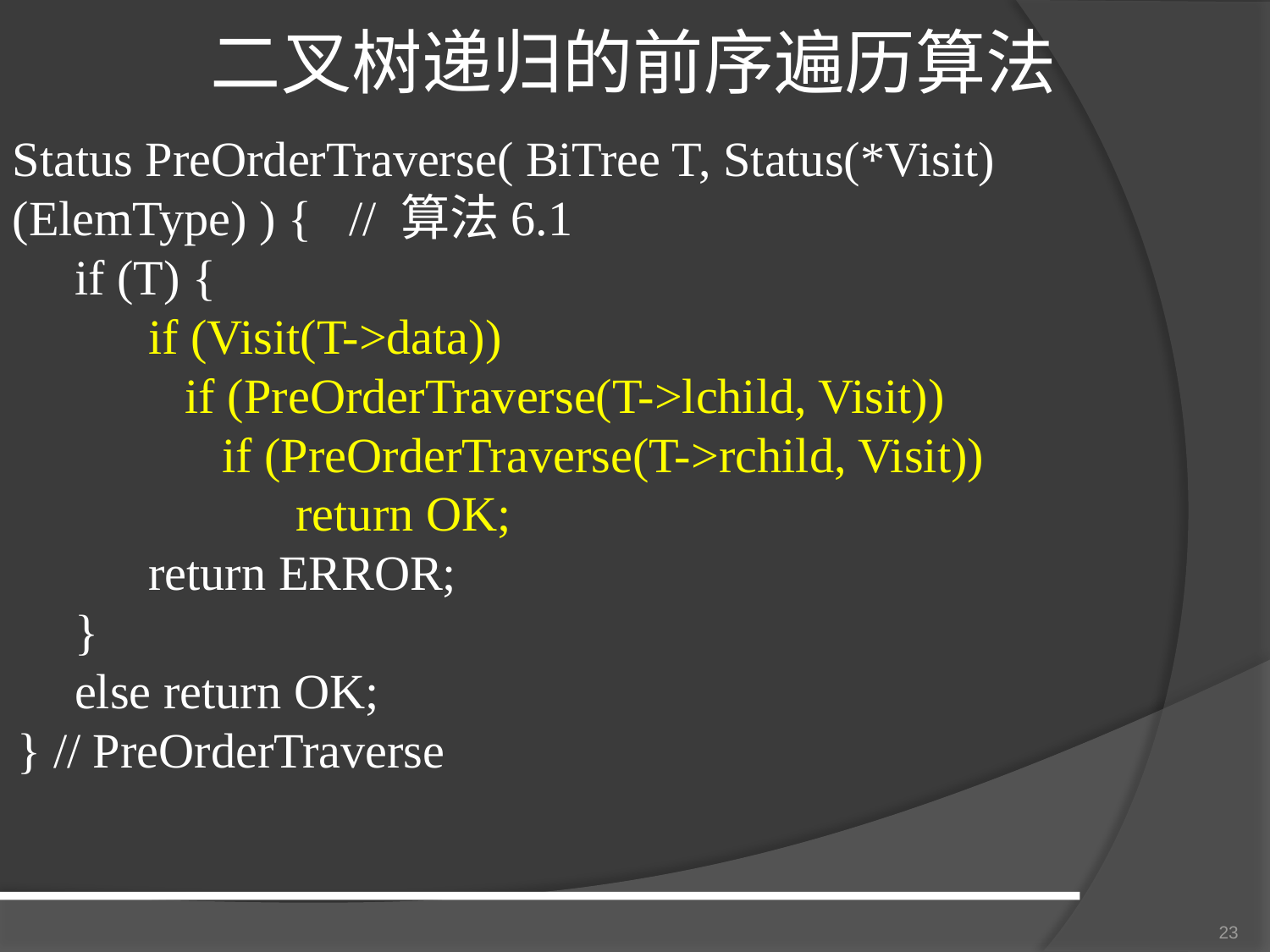

# 二叉树递归的前序遍历算法
Status PreOrderTraverse( BiTree T, Status(*Visit)(ElemType) ) {   // 算法6.1
if (T) {
      if (Visit(T->data))
         if (PreOrderTraverse(T->lchild, Visit))
            if (PreOrderTraverse(T->rchild, Visit))
                  return OK;
      return ERROR;
}
else return OK;
} // PreOrderTraverse
23